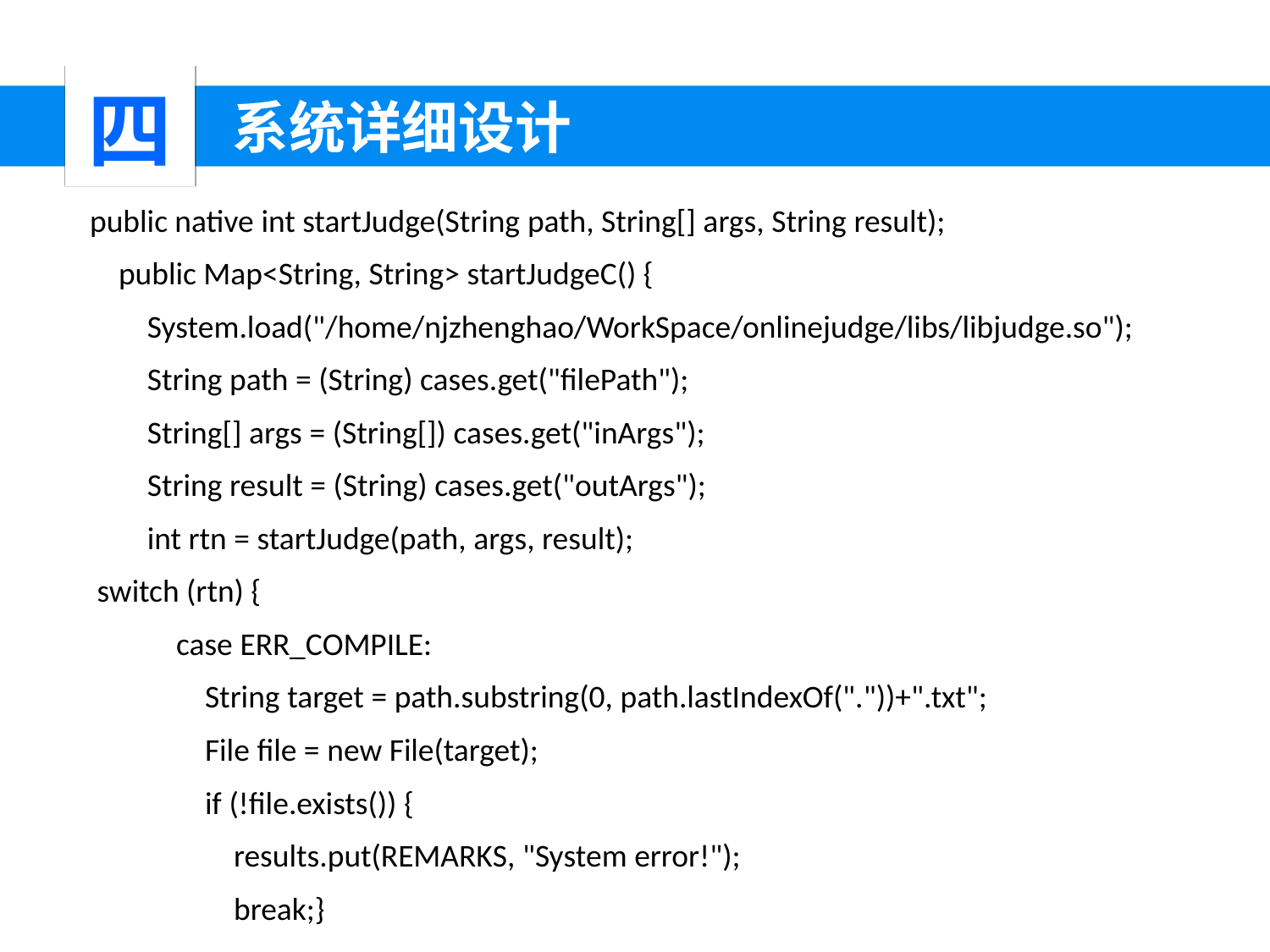

四
                系统详细设计
public native int startJudge(String path, String[] args, String result);
    public Map<String, String> startJudgeC() {
        System.load("/home/njzhenghao/WorkSpace/onlinejudge/libs/libjudge.so");
        String path = (String) cases.get("filePath");
        String[] args = (String[]) cases.get("inArgs");
        String result = (String) cases.get("outArgs");
        int rtn = startJudge(path, args, result);
 switch (rtn) {
            case ERR_COMPILE:
                String target = path.substring(0, path.lastIndexOf("."))+".txt";
                File file = new File(target);
                if (!file.exists()) {
                    results.put(REMARKS, "System error!");
                    break;}